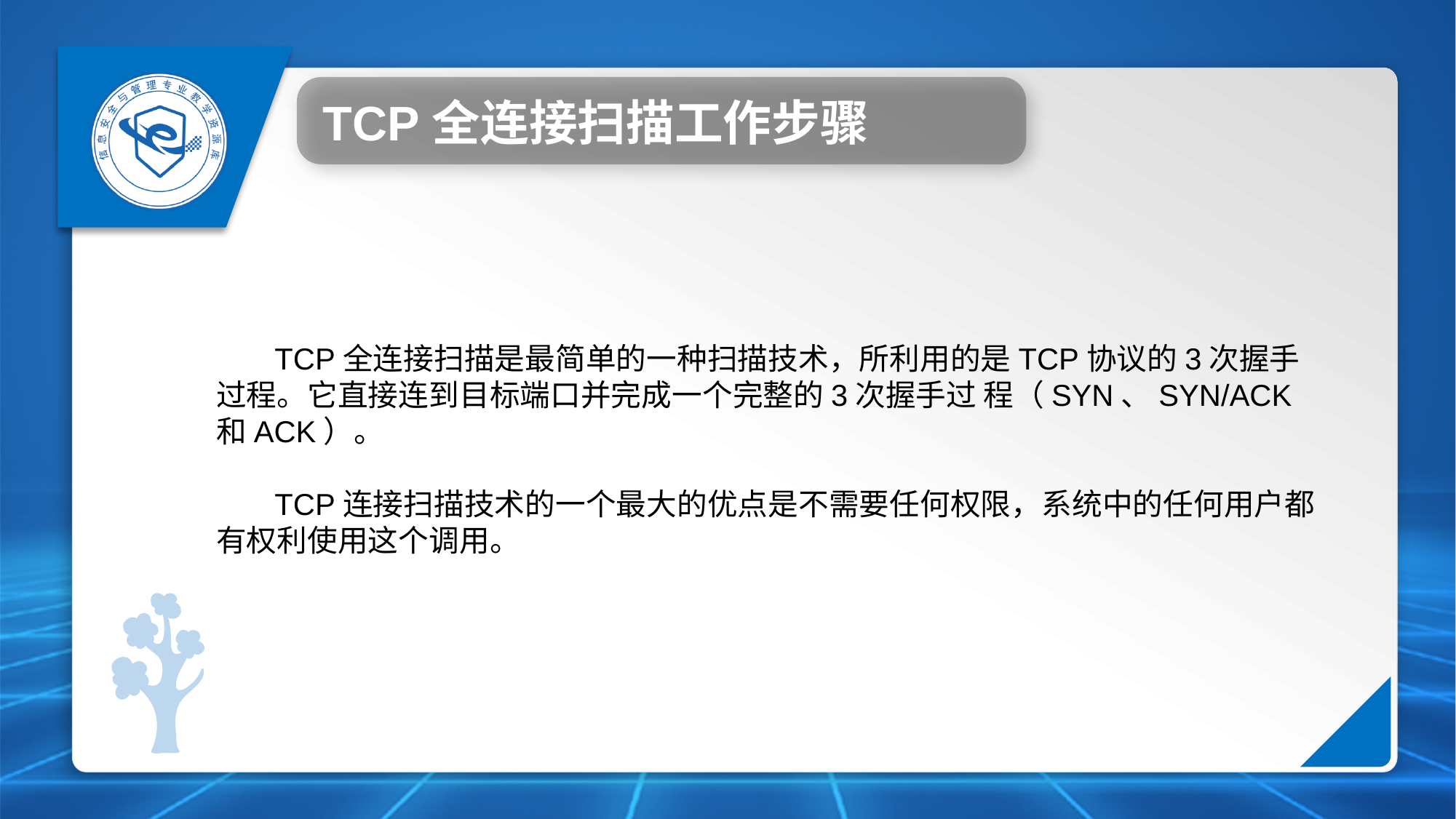

TCP全连接扫描工作步骤

       TCP全连接扫描是最简单的一种扫描技术，所利用的是TCP协议的3次握手过程。它直接连到目标端口并完成一个完整的3次握手过 程（SYN、SYN/ACK和ACK）。

       TCP连接扫描技术的一个最大的优点是不需要任何权限，系统中的任何用户都有权利使用这个调用。